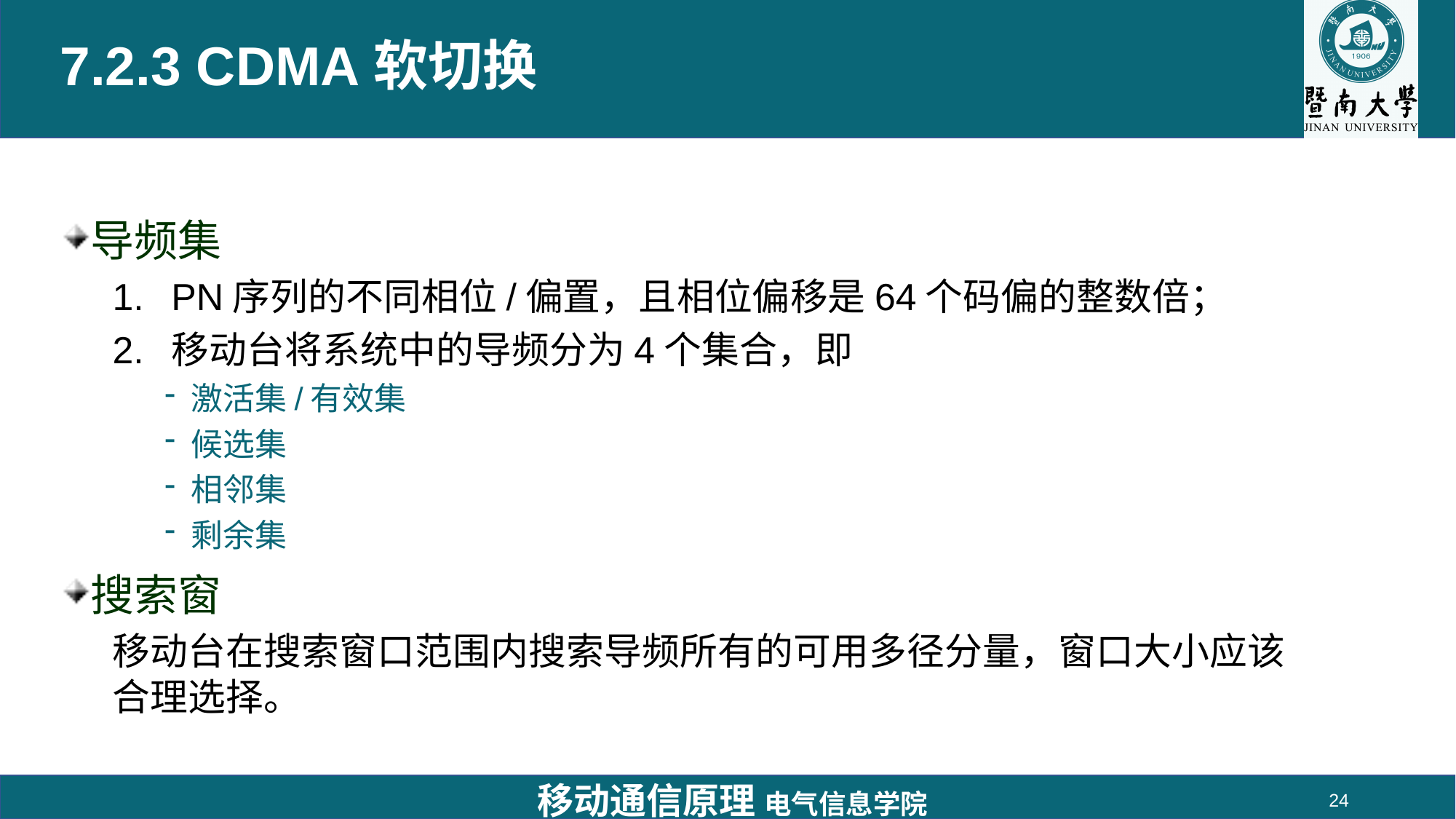

# 7.2.3 CDMA软切换
导频集
PN序列的不同相位/偏置，且相位偏移是64个码偏的整数倍；
移动台将系统中的导频分为4个集合，即
激活集/有效集
候选集
相邻集
剩余集
搜索窗
移动台在搜索窗口范围内搜索导频所有的可用多径分量，窗口大小应该合理选择。
移动通信原理 电气信息学院
24